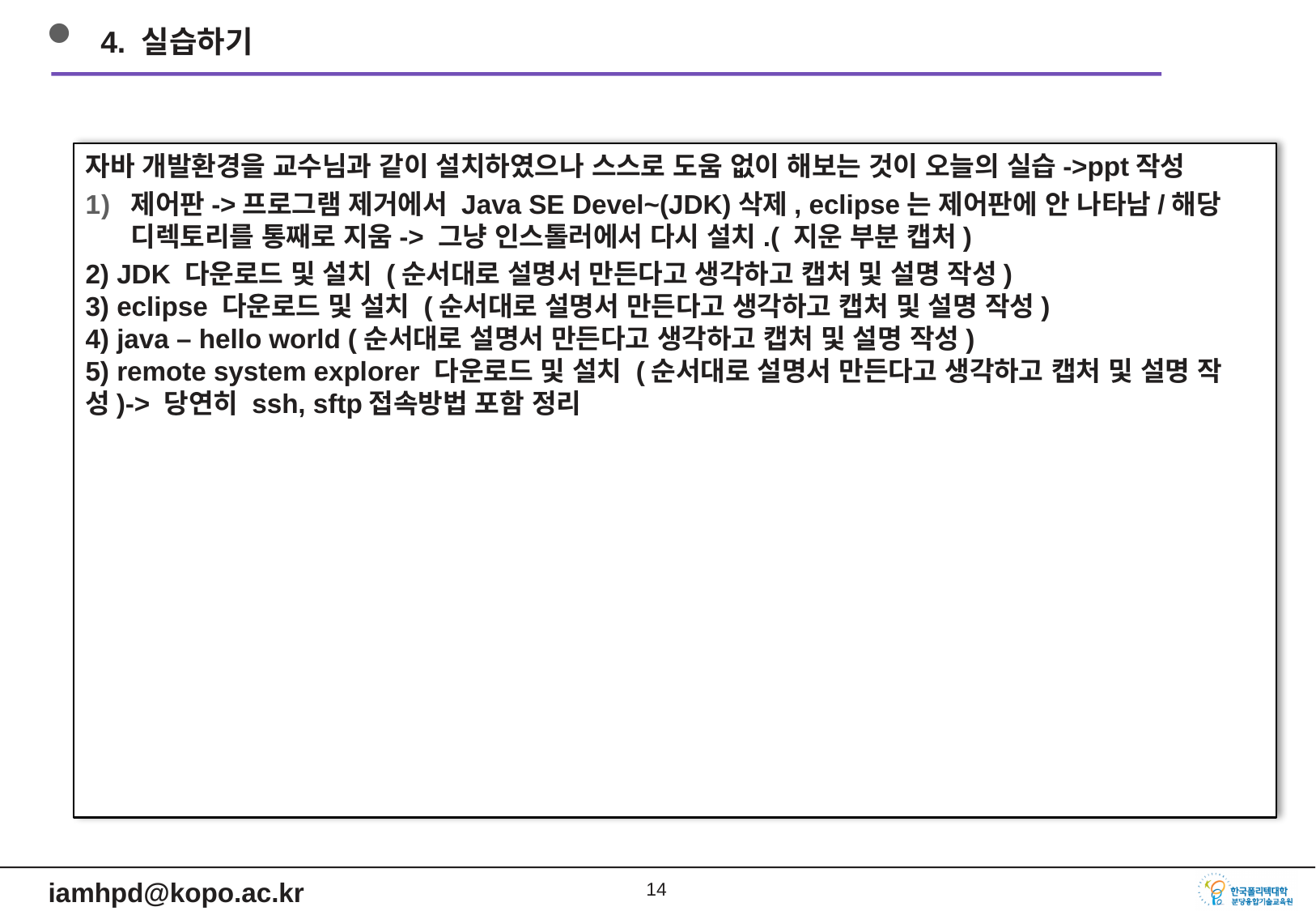

4. 실습하기
자바 개발환경을 교수님과 같이 설치하였으나 스스로 도움 없이 해보는 것이 오늘의 실습->ppt작성
제어판->프로그램 제거에서 Java SE Devel~(JDK)삭제, eclipse는 제어판에 안 나타남/해당 디렉토리를 통째로 지움-> 그냥 인스톨러에서 다시 설치.( 지운 부분 캡처)
2) JDK 다운로드 및 설치 (순서대로 설명서 만든다고 생각하고 캡처 및 설명 작성)
3) eclipse 다운로드 및 설치 (순서대로 설명서 만든다고 생각하고 캡처 및 설명 작성)
4) java – hello world (순서대로 설명서 만든다고 생각하고 캡처 및 설명 작성)
5) remote system explorer 다운로드 및 설치 (순서대로 설명서 만든다고 생각하고 캡처 및 설명 작성)-> 당연히 ssh, sftp접속방법 포함 정리

14